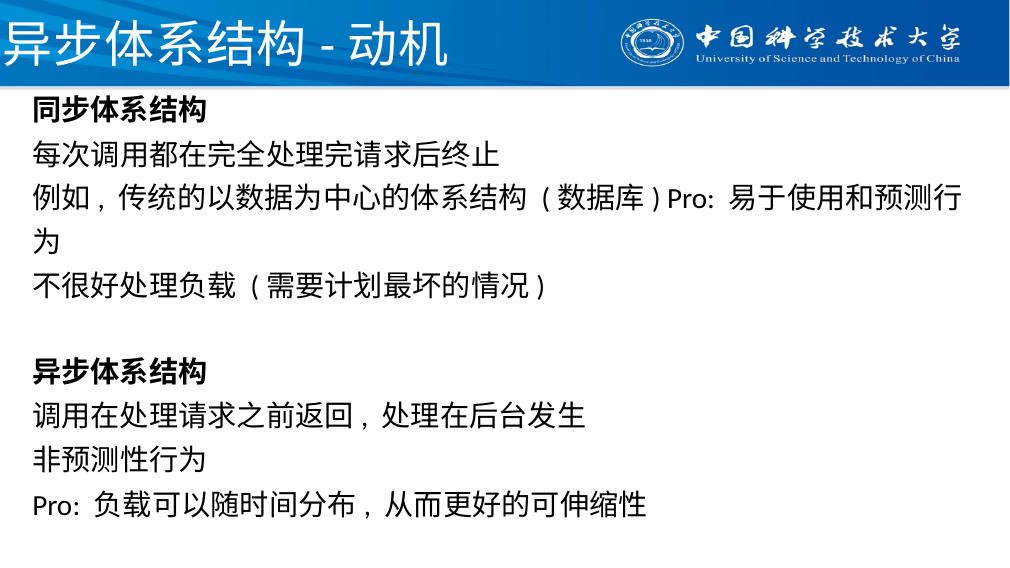

# 异步体系结构-动机
同步体系结构
每次调用都在完全处理完请求后终止
例如, 传统的以数据为中心的体系结构 (数据库) Pro: 易于使用和预测行为
不很好处理负载 (需要计划最坏的情况)

异步体系结构
调用在处理请求之前返回, 处理在后台发生
非预测性行为
Pro: 负载可以随时间分布, 从而更好的可伸缩性